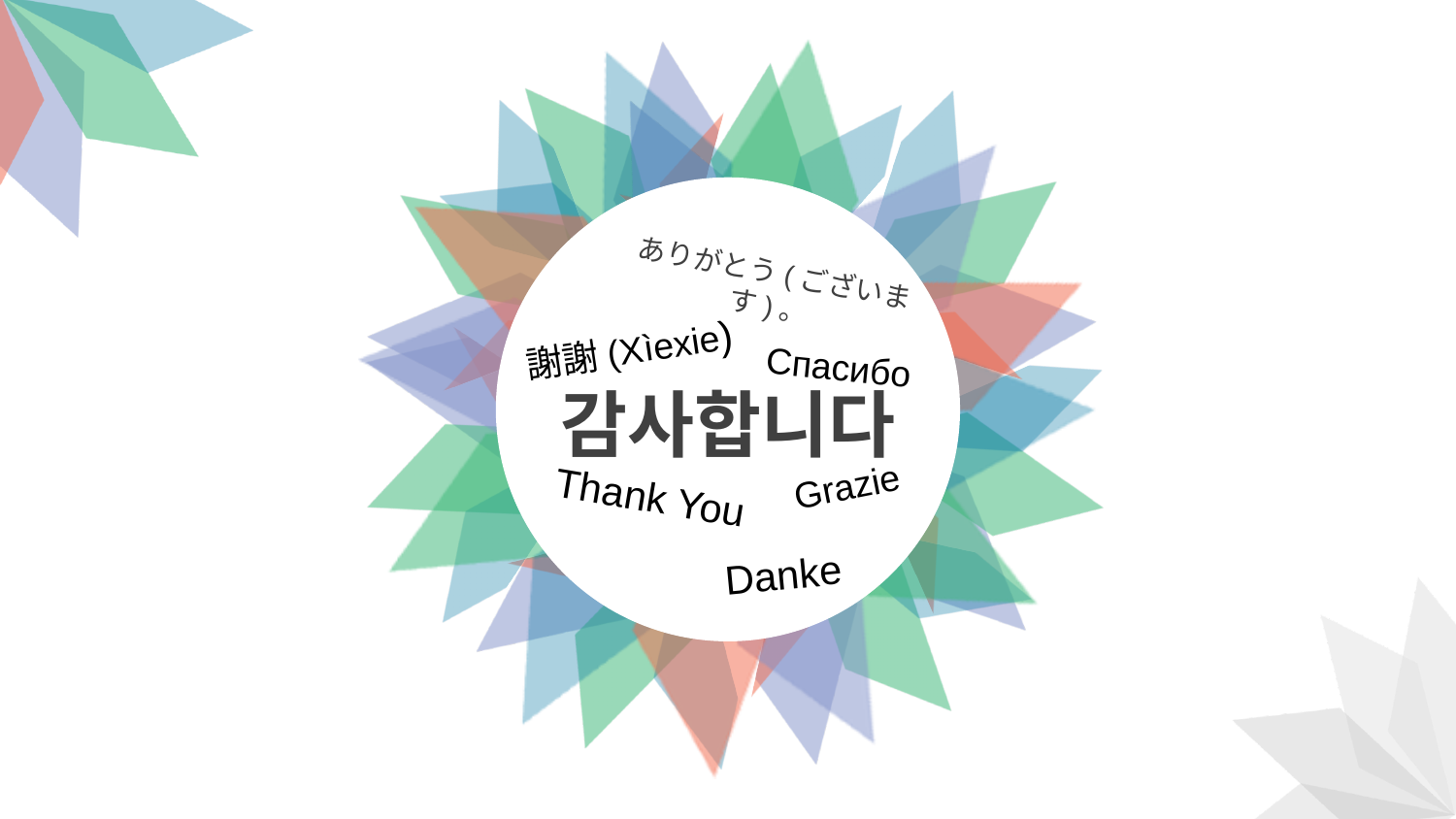

ありがとう(ございます)。
謝謝(Xìexie)
Спасибо
감사합니다
Grazie
Thank You
Danke